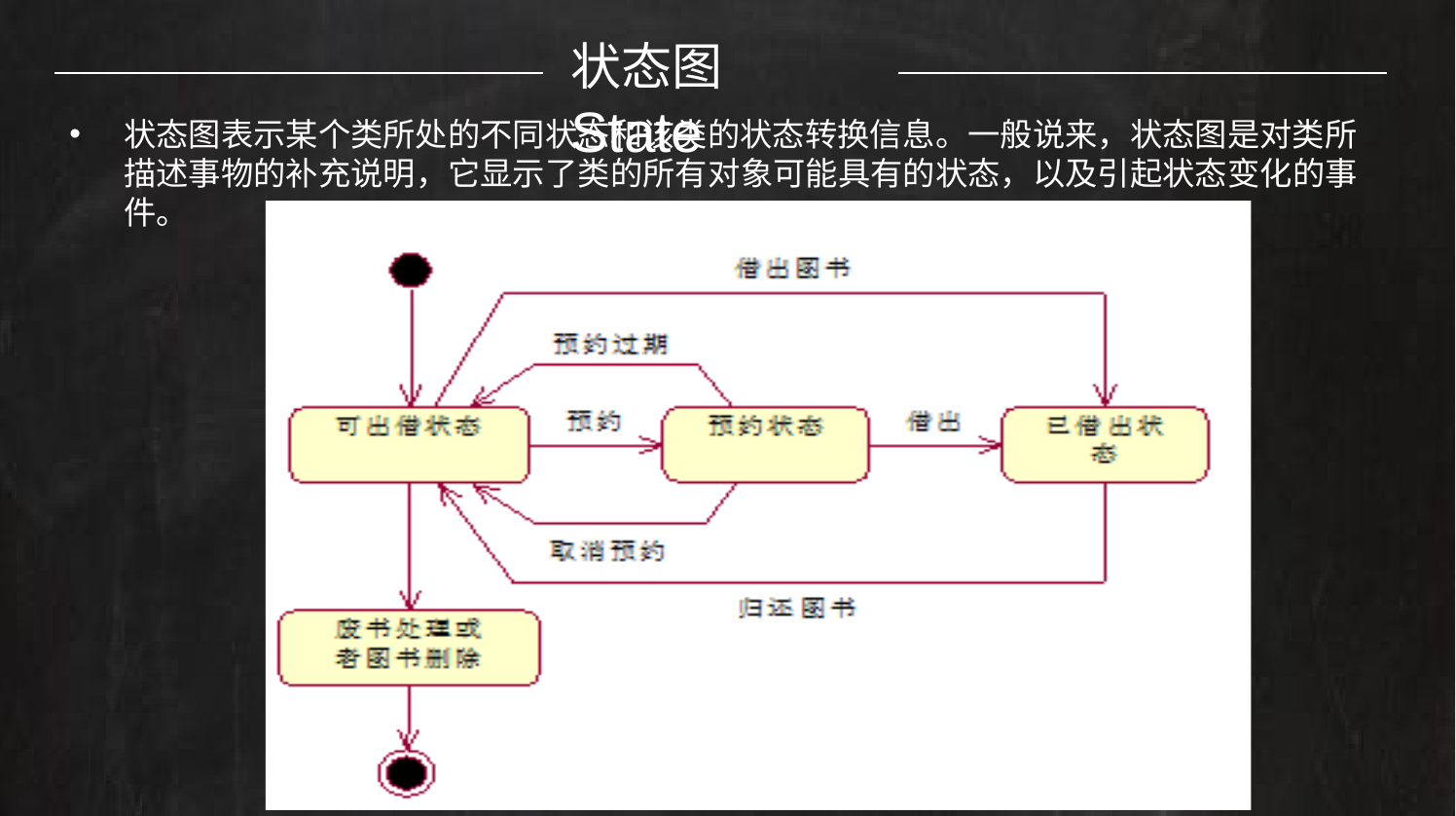

# 状态图State

状态图表示某个类所处的不同状态和该类的状态转换信息。一般说来，状态图是对类所 描述事物的补充说明，它显示了类的所有对象可能具有的状态，以及引起状态变化的事 件。